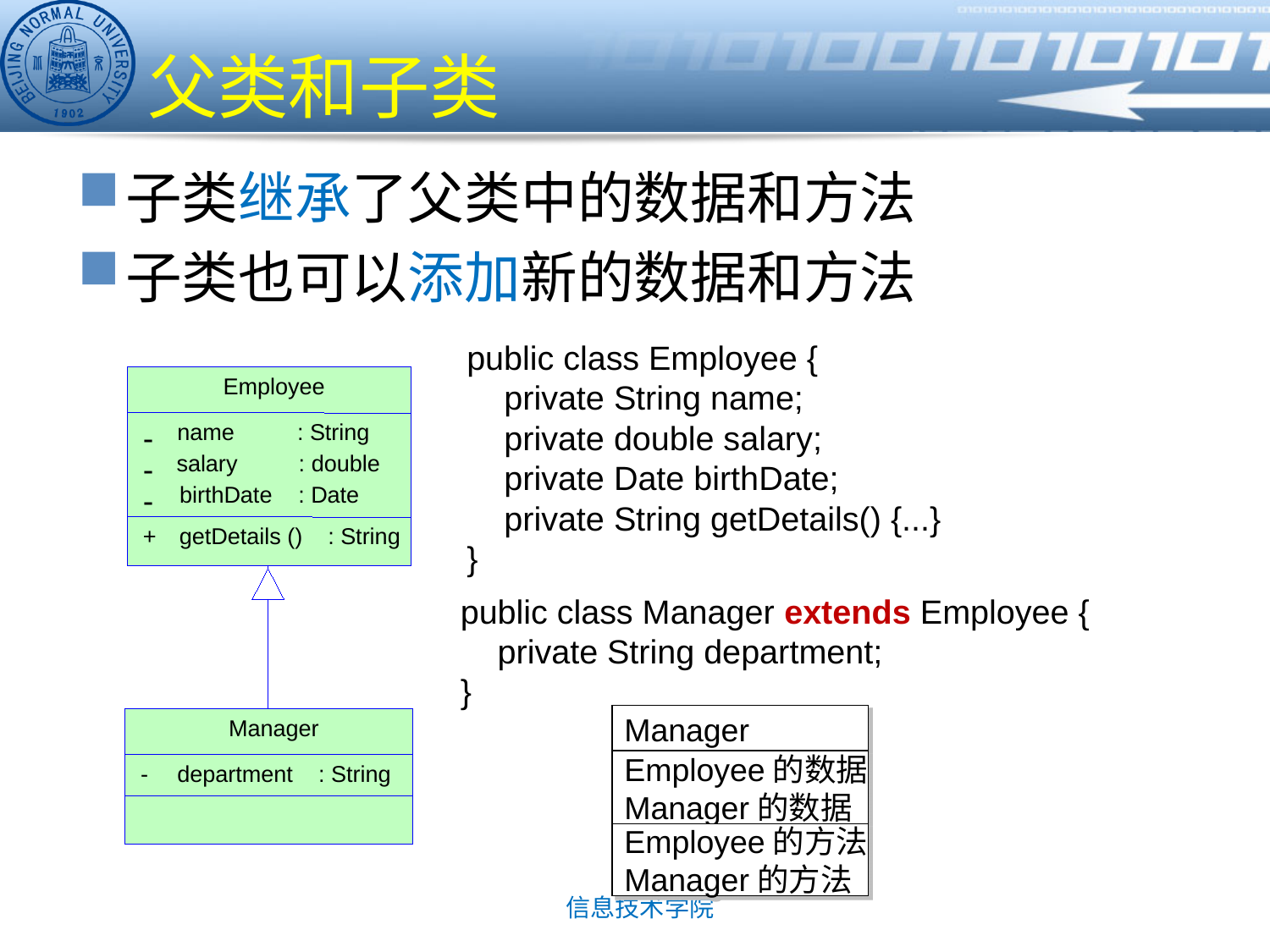

# 父类和子类
子类继承了父类中的数据和方法
子类也可以添加新的数据和方法

public class Employee {
    private String name;
    private double salary;
    private Date birthDate;
    private String getDetails() {...}
}

Employee

-
name
: String
-
salary
: double

-
birthDate
: Date

+
getDetails ()
: String

Manager

-
department
: String

public class Manager extends Employee {
    private String department;
}
Manager
Employee的数据
Manager的数据
Employee的方法
Manager的方法
5